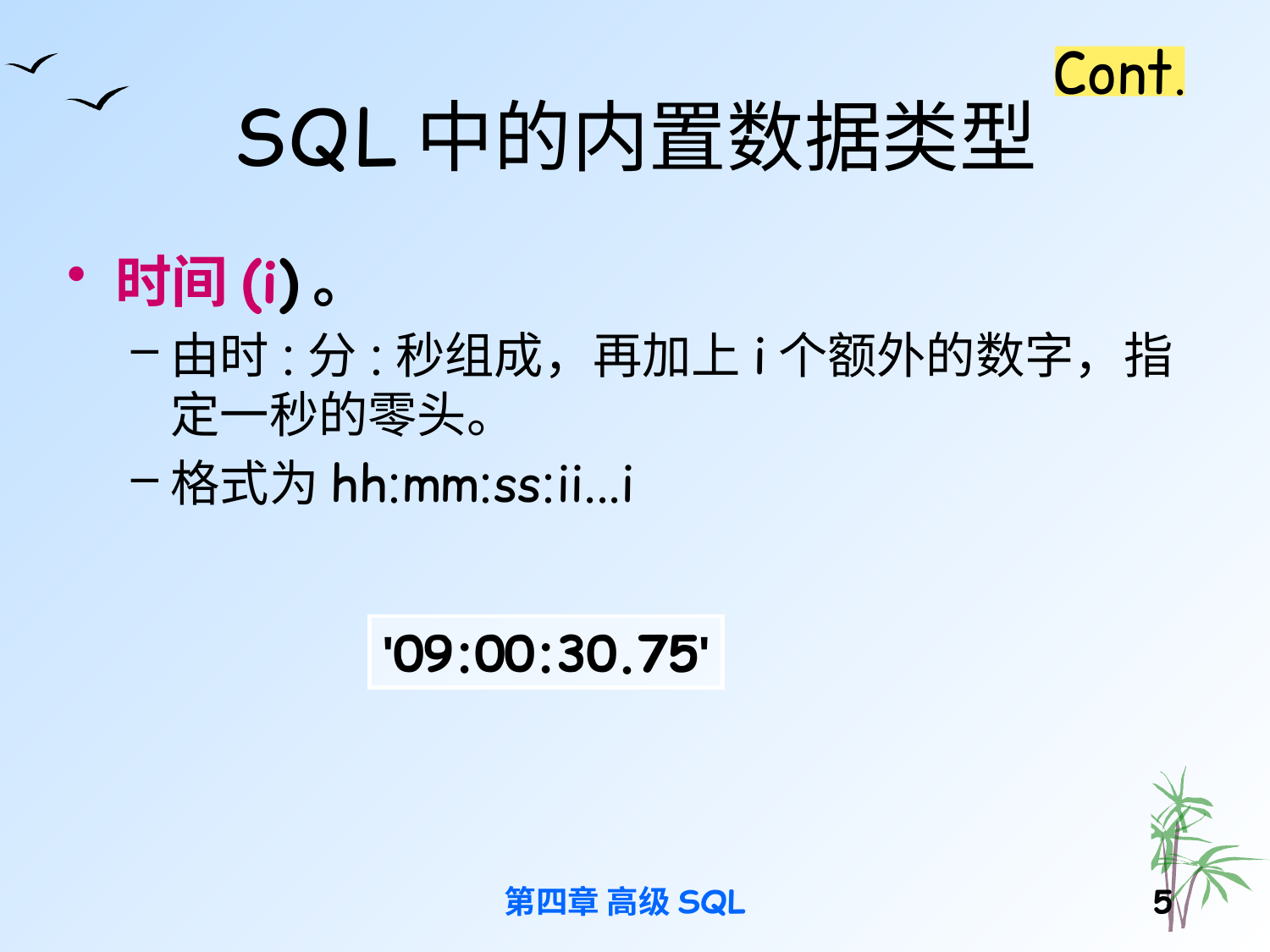

Cont.
# SQL中的内置数据类型
时间(i)。
由时:分:秒组成，再加上i个额外的数字，指定一秒的零头。
格式为hh:mm:ss:ii...i
'09:00:30.75'
第四章 高级SQL
5